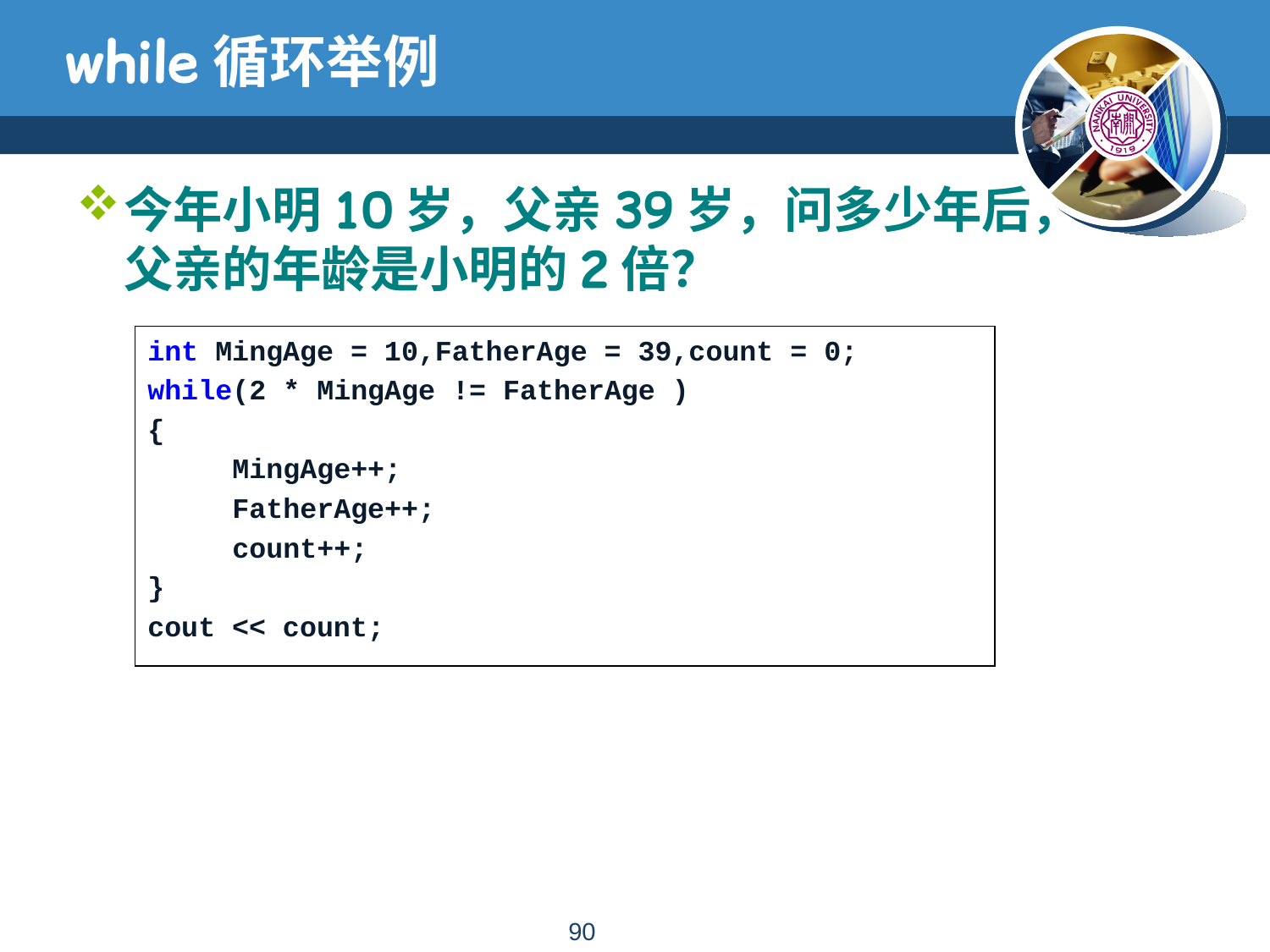

# while循环举例
今年小明10岁，父亲39岁，问多少年后，父亲的年龄是小明的2倍？
int MingAge = 10,FatherAge = 39,count = 0;
while(2 * MingAge != FatherAge )
{
     MingAge++;
     FatherAge++;
     count++;
}
cout << count;

90